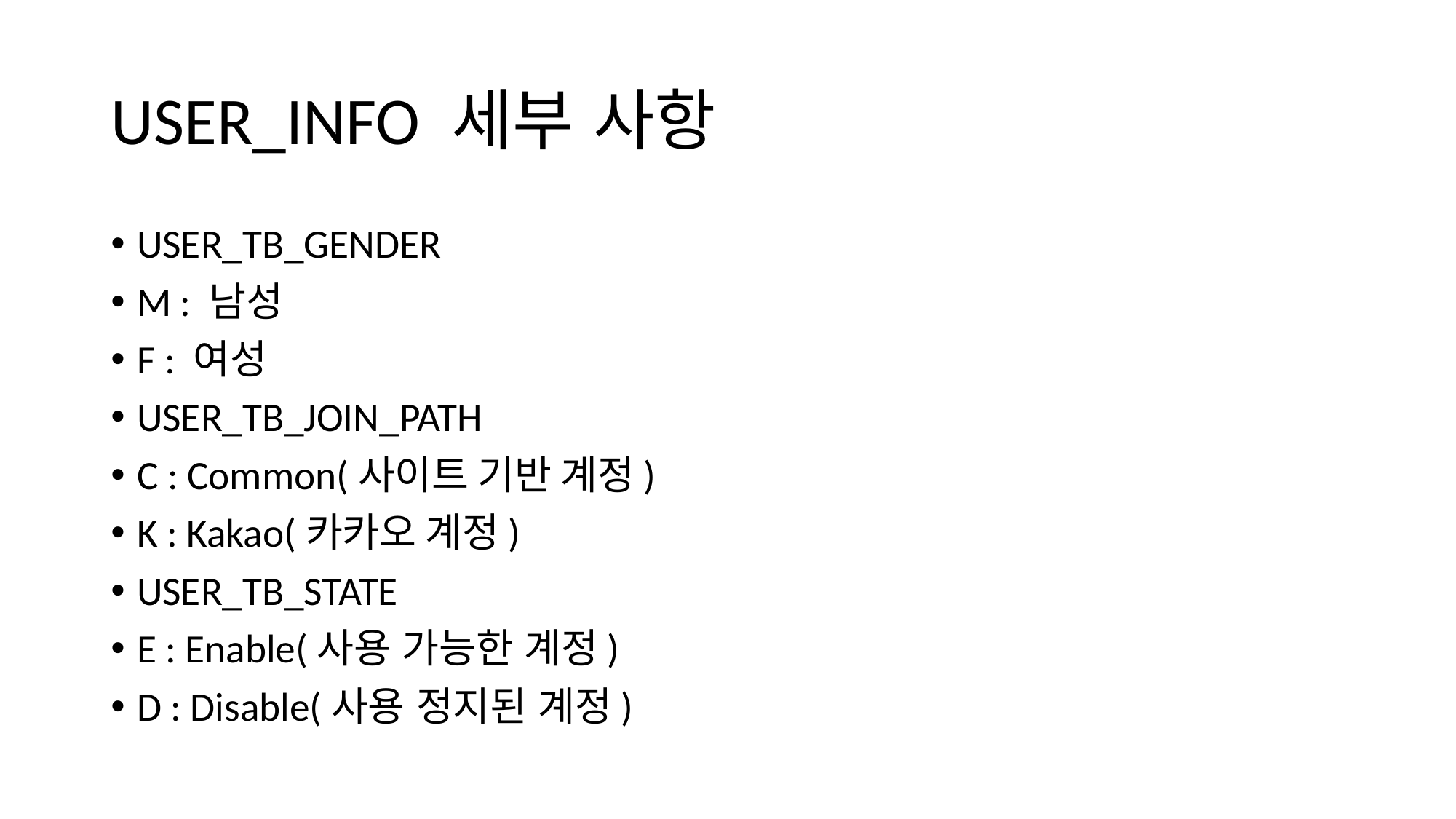

# USER_INFO 세부 사항
USER_TB_GENDER
M : 남성
F : 여성
USER_TB_JOIN_PATH
C : Common(사이트 기반 계정)
K : Kakao(카카오 계정)
USER_TB_STATE
E : Enable(사용 가능한 계정)
D : Disable(사용 정지된 계정)